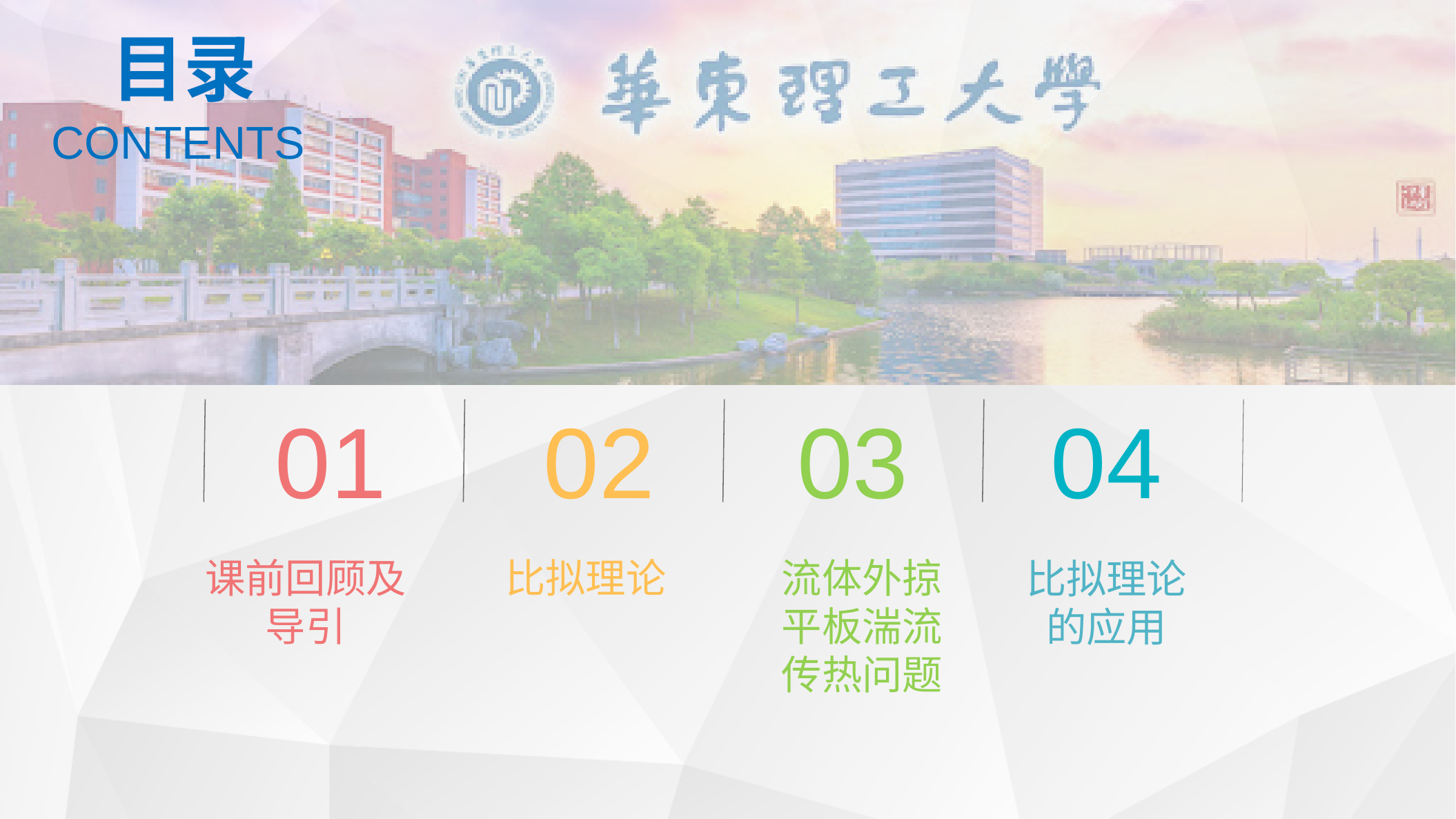

目录
CONTENTS
01
02
03
04
课前回顾及导引
流体外掠平板湍流传热问题
比拟理论
比拟理论的应用